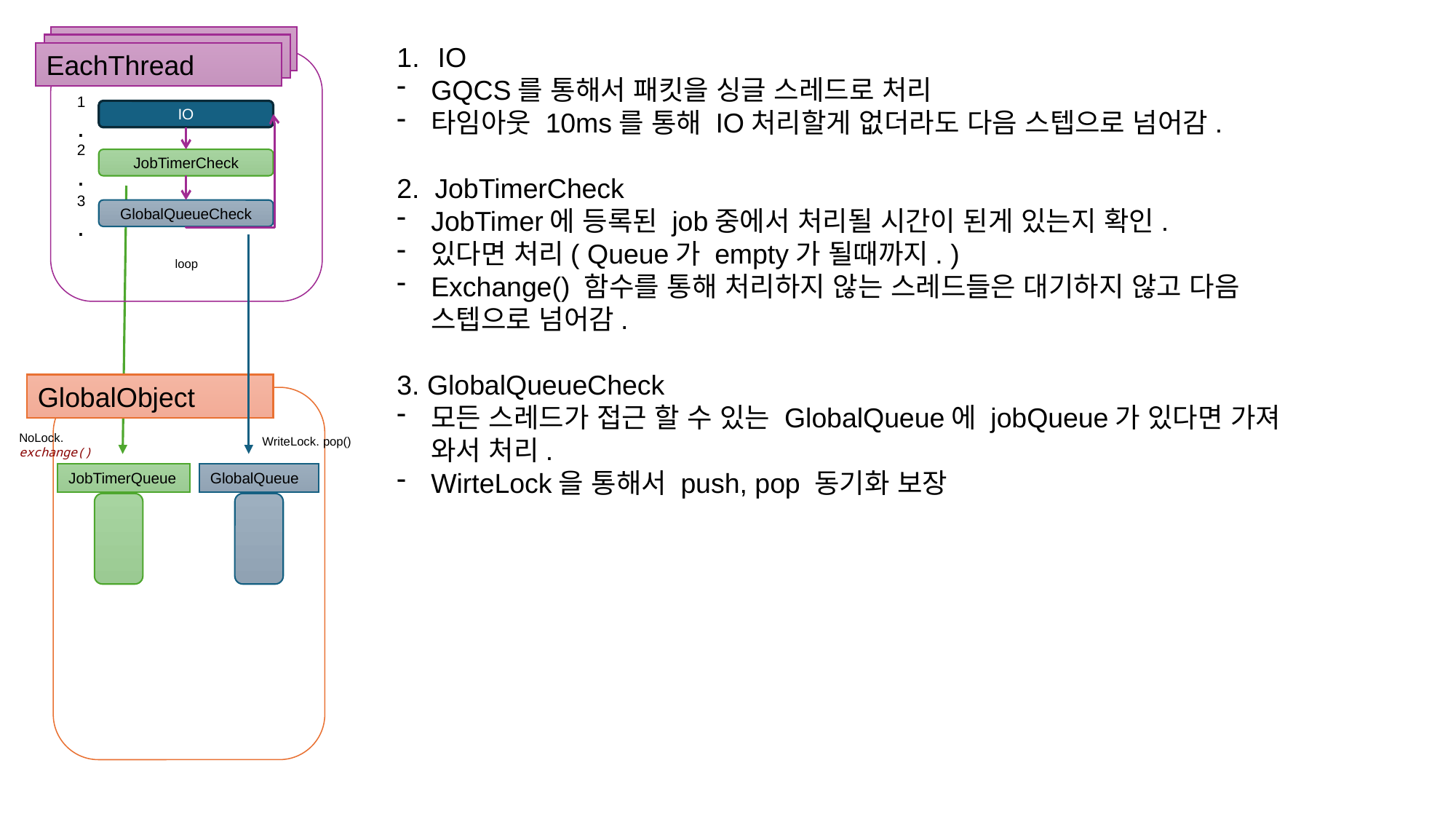

EachThread
EachThread
IO
GQCS를 통해서 패킷을 싱글 스레드로 처리
타임아웃 10ms를 통해 IO처리할게 없더라도 다음 스텝으로 넘어감.

2.  JobTimerCheck
JobTimer에 등록된 job중에서 처리될 시간이 된게 있는지 확인.
있다면 처리( Queue가 empty가 될때까지. )
Exchange() 함수를 통해 처리하지 않는 스레드들은 대기하지 않고 다음 스텝으로 넘어감.

3. GlobalQueueCheck
모든 스레드가 접근 할 수 있는 GlobalQueue에 jobQueue가 있다면 가져 와서 처리.
WirteLock을 통해서 push, pop 동기화 보장
EachThread

1.
IO
2.
JobTimerCheck
3.
GlobalQueueCheck
loop
GlobalObject

NoLock. exchange()
WriteLock. pop()
JobTimerQueue
GlobalQueue